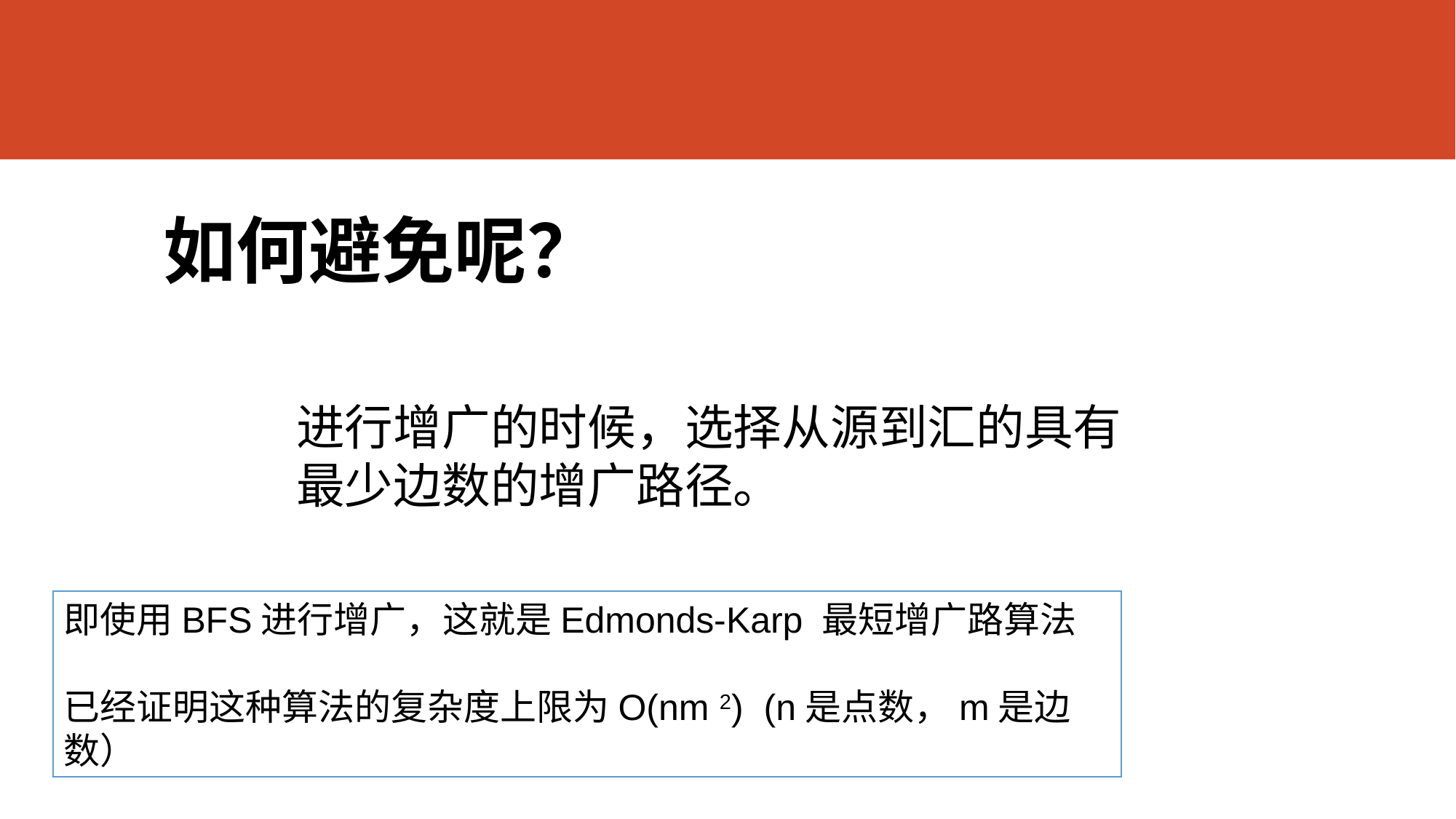

#
如何避免呢？
进行增广的时候，选择从源到汇的具有最少边数的增广路径。
即使用BFS进行增广，这就是Edmonds-Karp 最短增广路算法

已经证明这种算法的复杂度上限为O(nm 2)  (n是点数，m是边数）